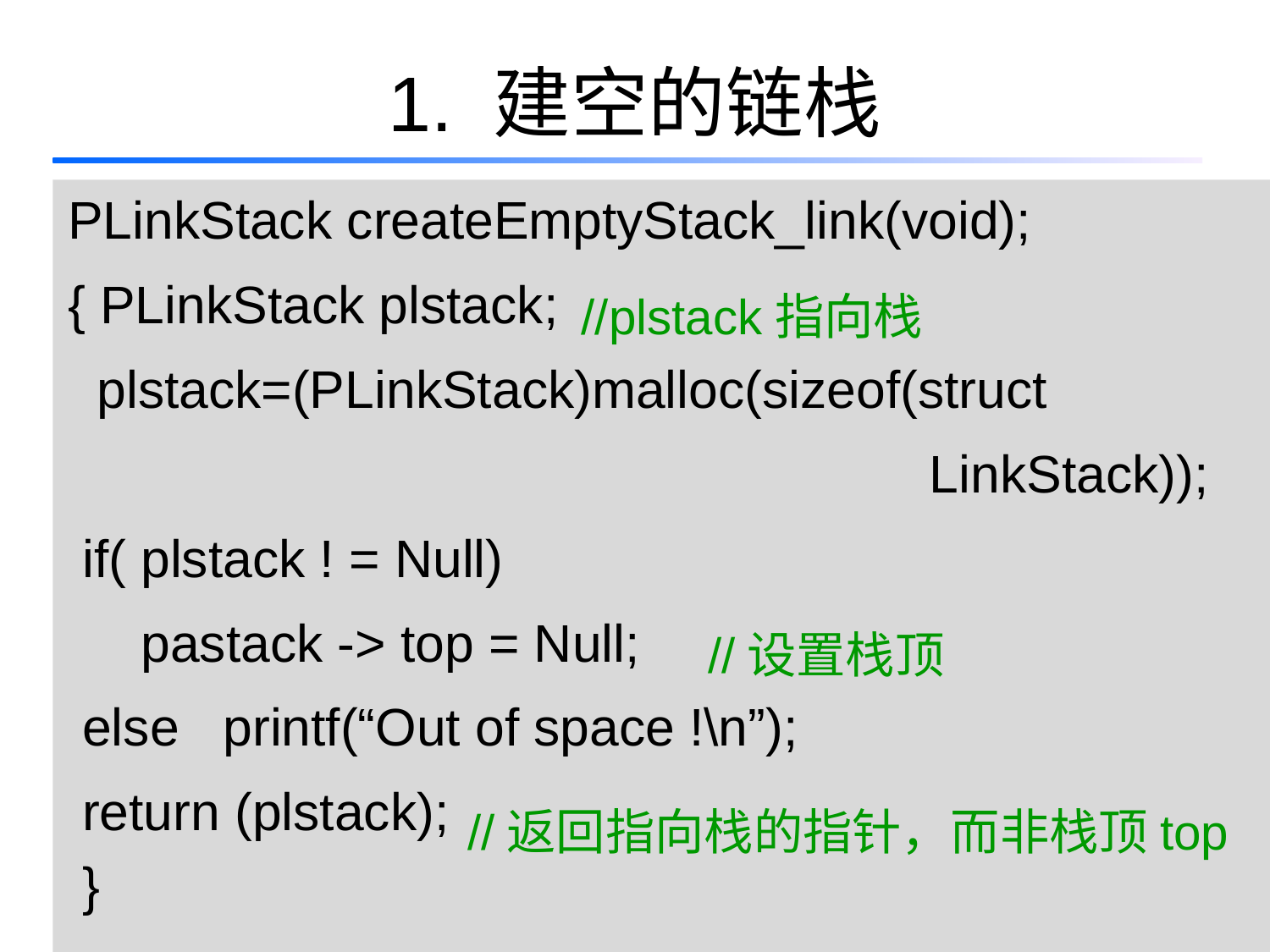

# 1. 建空的链栈

PLinkStack createEmptyStack_link(void);
{ PLinkStack plstack;
  plstack=(PLinkStack)malloc(sizeof(struct
                                                           LinkStack));
 if( plstack ! = Null)
     pastack -> top = Null;
 else   printf(“Out of space !\n”);
 return (plstack);
 }
//plstack指向栈
//设置栈顶
//返回指向栈的指针，而非栈顶top